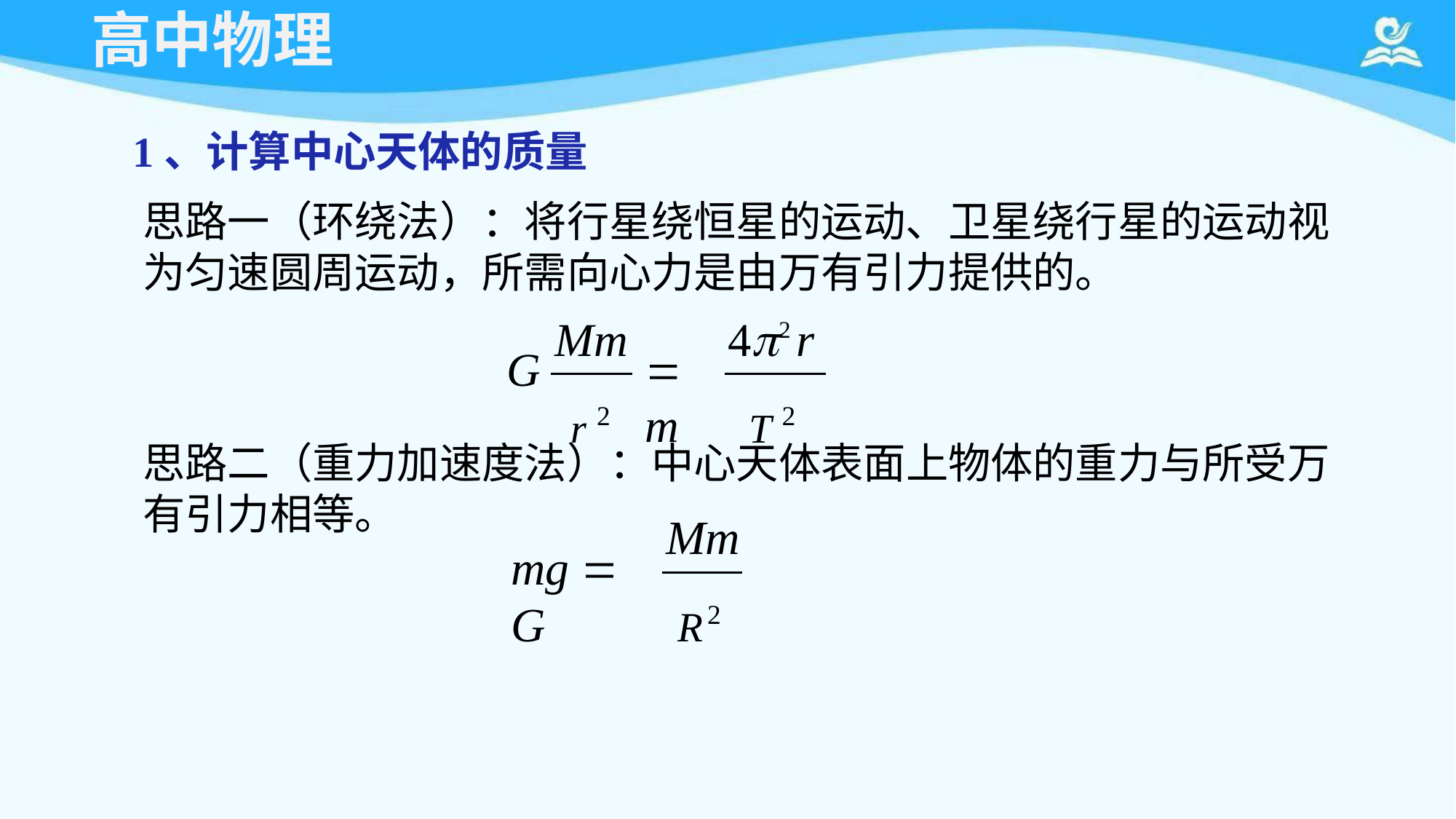

# 高中物理
1、计算中心天体的质量
思路一（环绕法）：将行星绕恒星的运动、卫星绕行星的运动视 为匀速圆周运动，所需向心力是由万有引力提供的。
4π2 r
Mm
G
= m
r 2	T 2

思路二（重力加速度法）：中心天体表面上物体的重力与所受万 有引力相等。
Mm
mg = G
R2